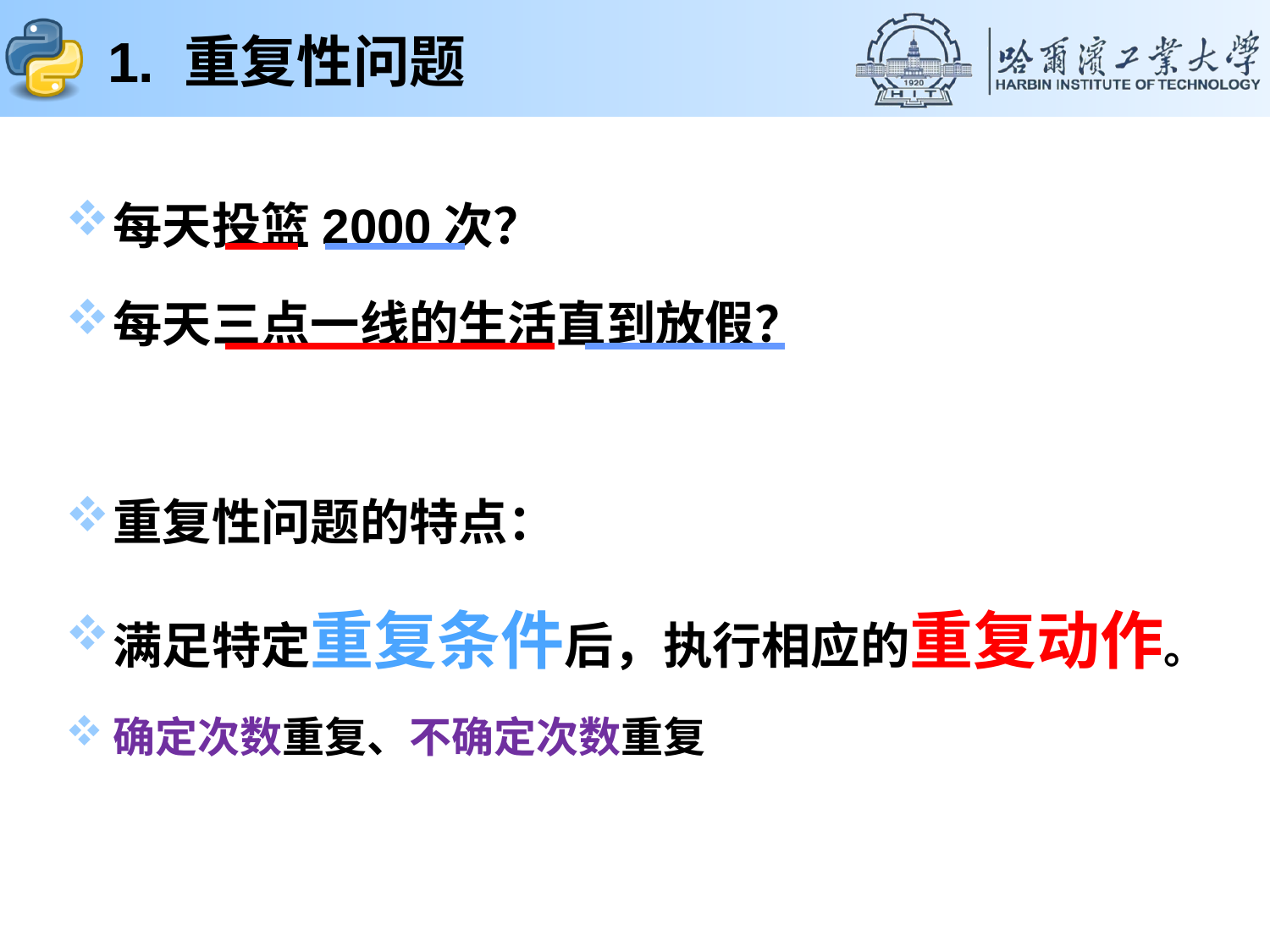

# 1. 重复性问题
每天投篮2000次？
每天三点一线的生活直到放假？

重复性问题的特点：
满足特定重复条件后，执行相应的重复动作。
确定次数重复、不确定次数重复